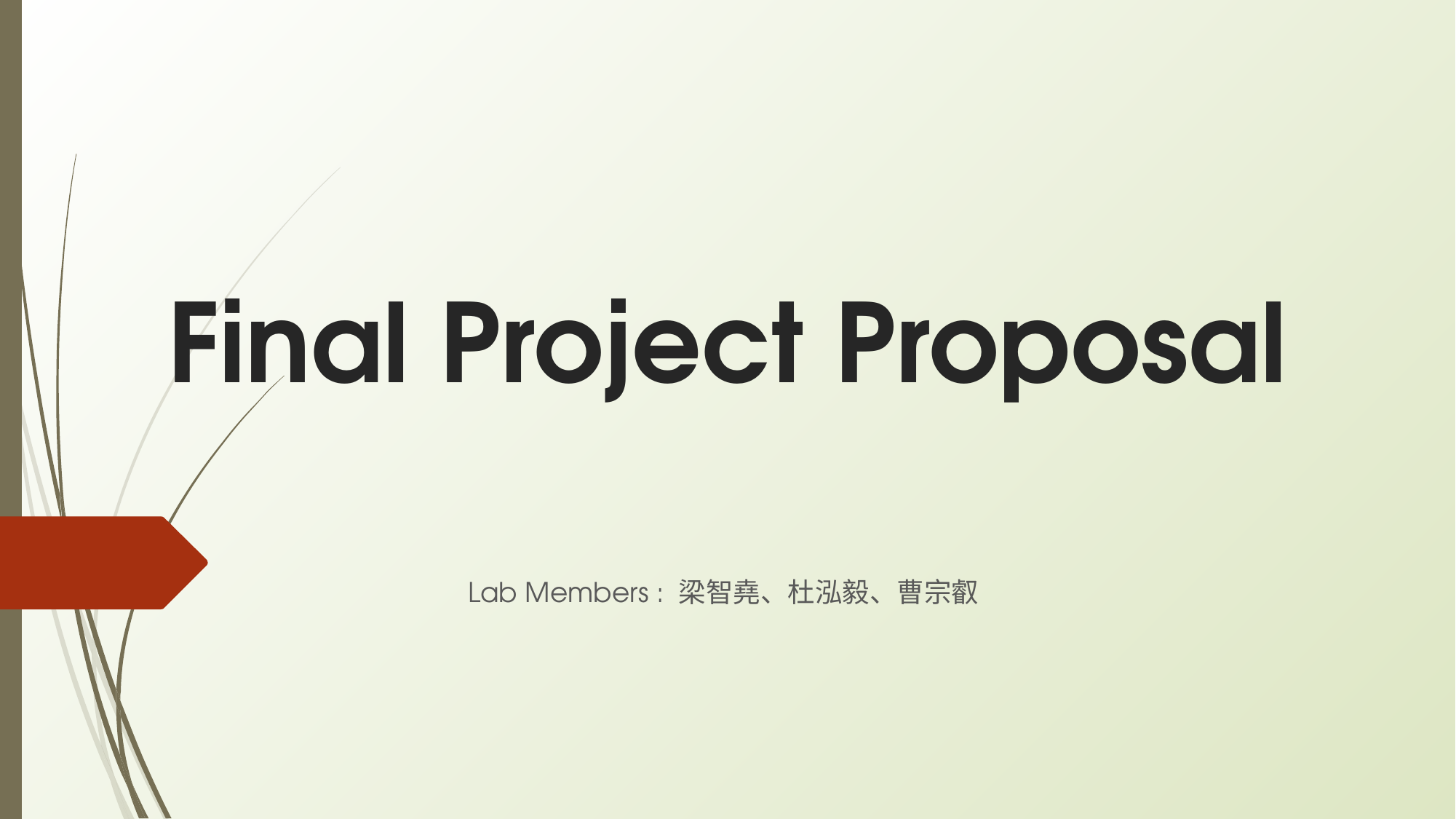

# Final Project Proposal
Lab Members : 梁智堯、杜泓毅、曹宗叡